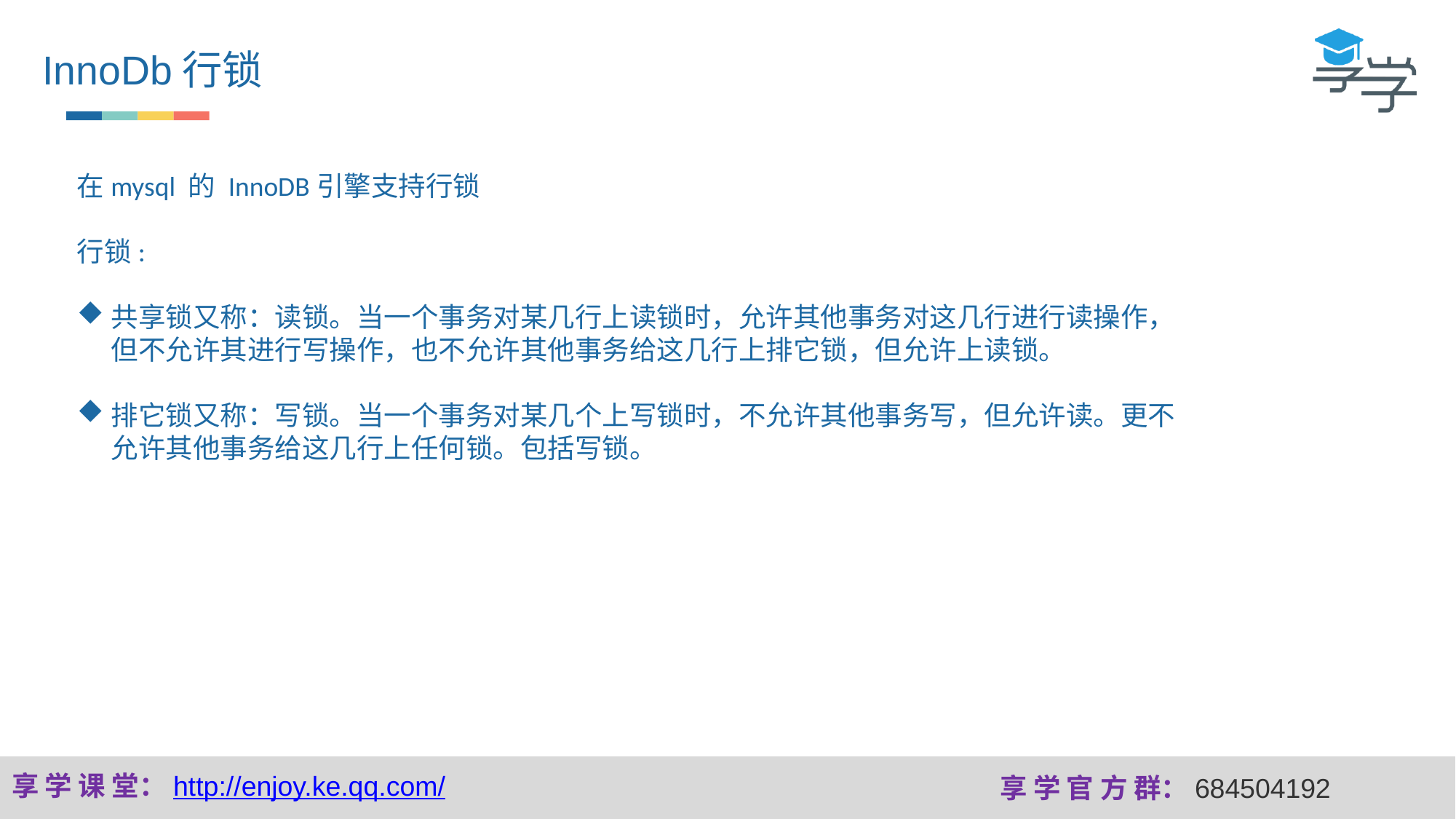

InnoDb行锁

在mysql 的 InnoDB引擎支持行锁

行锁:

共享锁又称：读锁。当一个事务对某几行上读锁时，允许其他事务对这几行进行读操作，但不允许其进行写操作，也不允许其他事务给这几行上排它锁，但允许上读锁。

排它锁又称：写锁。当一个事务对某几个上写锁时，不允许其他事务写，但允许读。更不允许其他事务给这几行上任何锁。包括写锁。